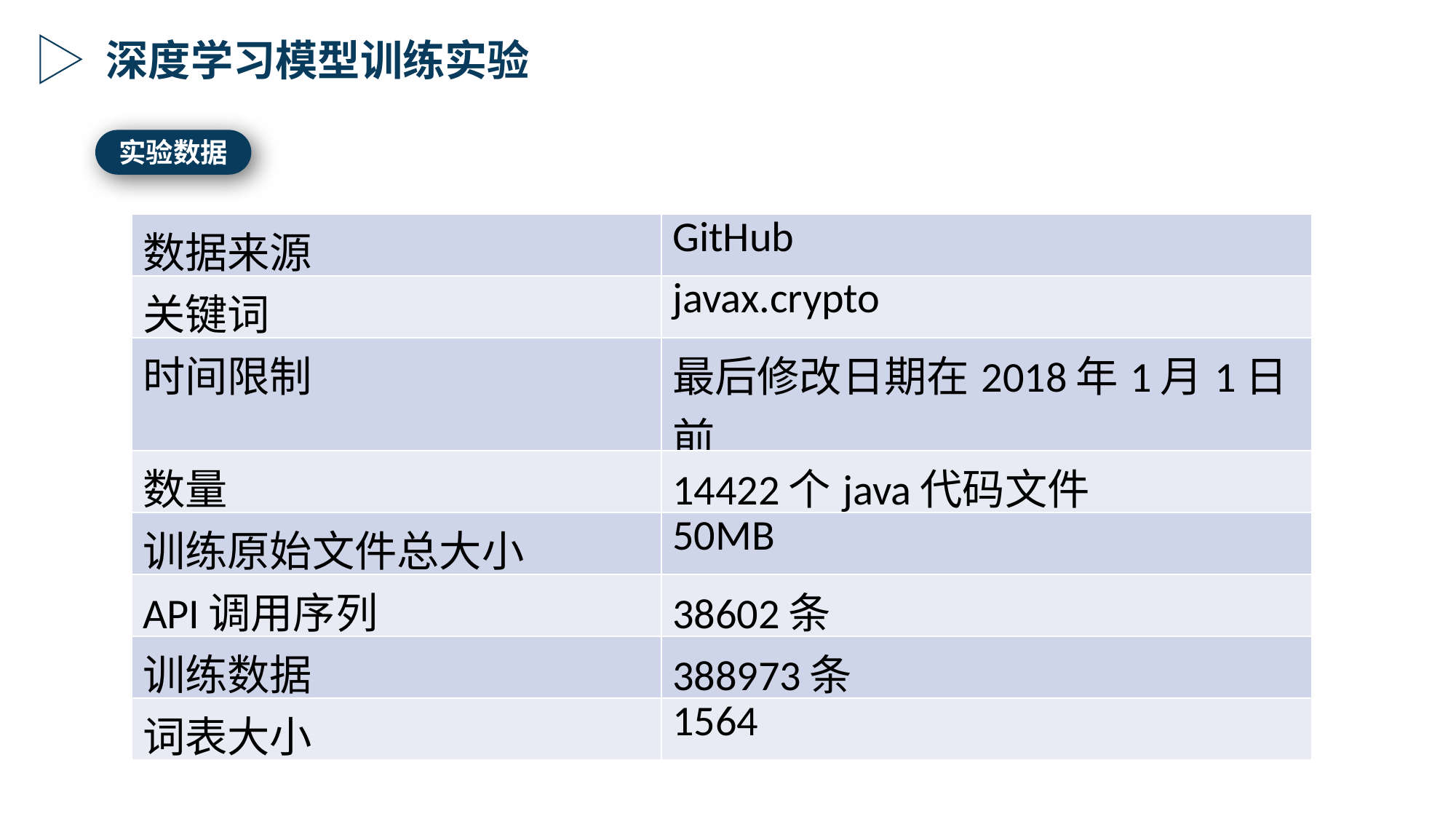

深度学习模型训练实验

实验数据
| 数据来源 | GitHub |
| --- | --- |
| 关键词 | javax.crypto |
| 时间限制 | 最后修改日期在2018年1月1日前 |
| 数量 | 14422个java代码文件 |
| 训练原始文件总大小 | 50MB |
| API调用序列 | 38602条 |
| 训练数据 | 388973条 |
| 词表大小 | 1564 |